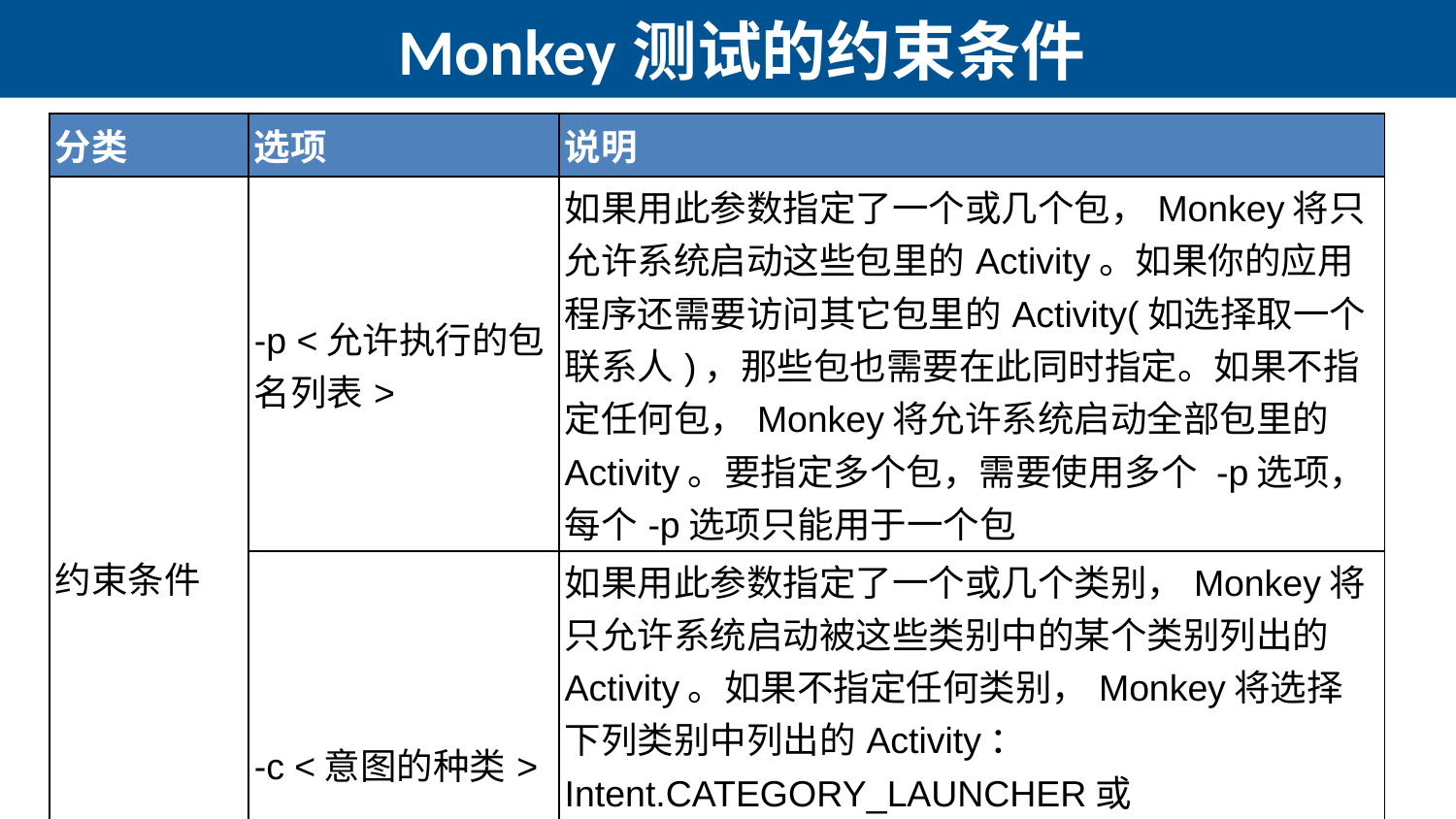

# Monkey测试的约束条件
| 分类 | 选项 | 说明 |
| --- | --- | --- |
| 约束条件 | -p <允许执行的包名列表> | 如果用此参数指定了一个或几个包，Monkey将只允许系统启动这些包里的Activity。如果你的应用程序还需要访问其它包里的Activity(如选择取一个联系人)，那些包也需要在此同时指定。如果不指定任何包，Monkey将允许系统启动全部包里的Activity。要指定多个包，需要使用多个 -p选项，每个-p选项只能用于一个包 |
|  | -c <意图的种类> | 如果用此参数指定了一个或几个类别，Monkey将只允许系统启动被这些类别中的某个类别列出的Activity。如果不指定任何类别，Monkey将选择下列类别中列出的Activity： Intent.CATEGORY\_LAUNCHER或Intent.CATEGORY\_MONKEY。要指定多个类别，需要使用多个-c选项，每个-c选 项只能用于一个类别。 |